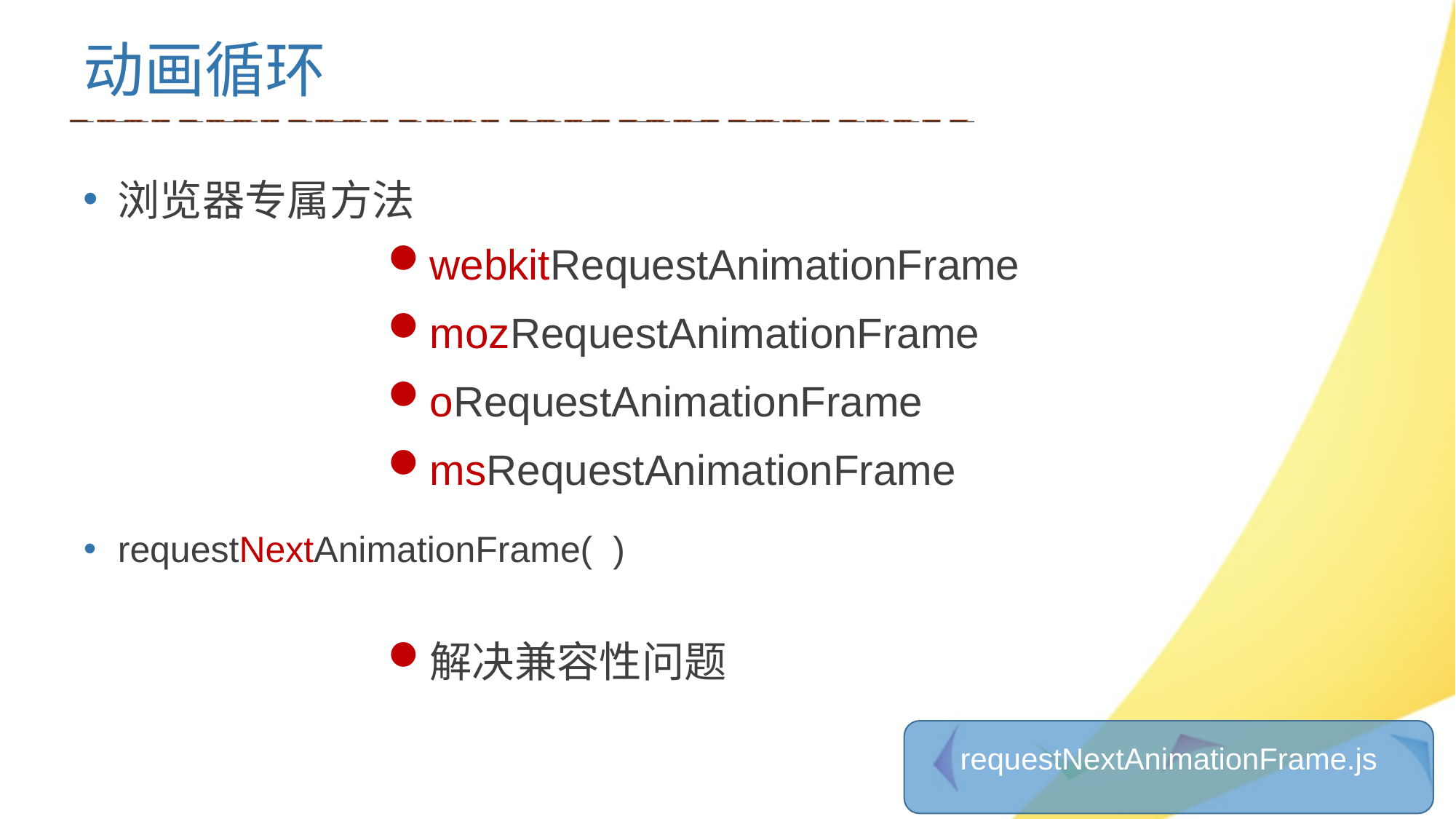

# 动画循环
浏览器专属方法

requestNextAnimationFrame(  )
webkitRequestAnimationFrame
mozRequestAnimationFrame
oRequestAnimationFrame
msRequestAnimationFrame

解决兼容性问题

requestNextAnimationFrame.js